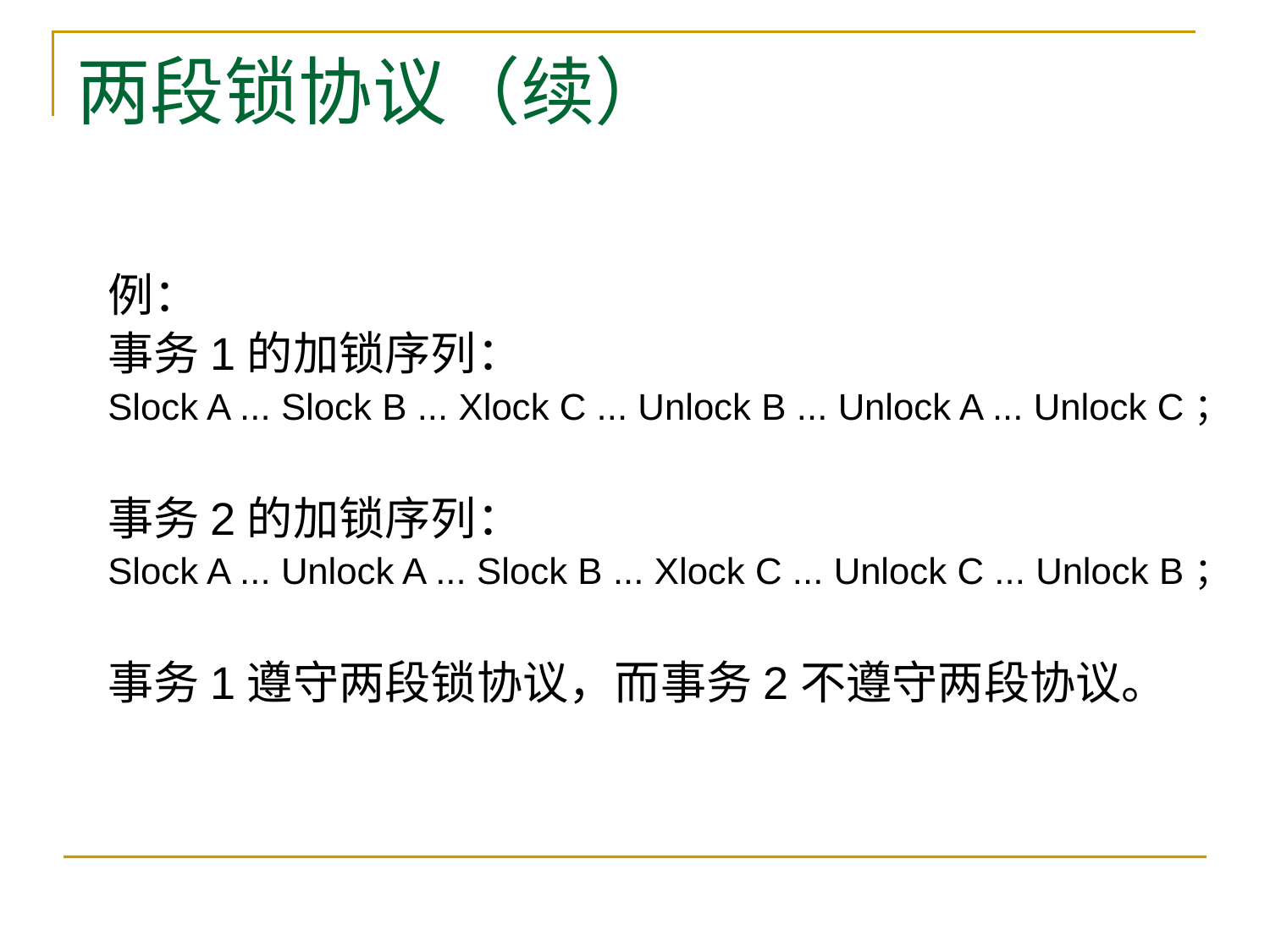

# 两段锁协议（续）
例：
事务1的加锁序列：
Slock A ... Slock B ... Xlock C ... Unlock B ... Unlock A ... Unlock C；

事务2的加锁序列：
Slock A ... Unlock A ... Slock B ... Xlock C ... Unlock C ... Unlock B；

事务1遵守两段锁协议，而事务2不遵守两段协议。